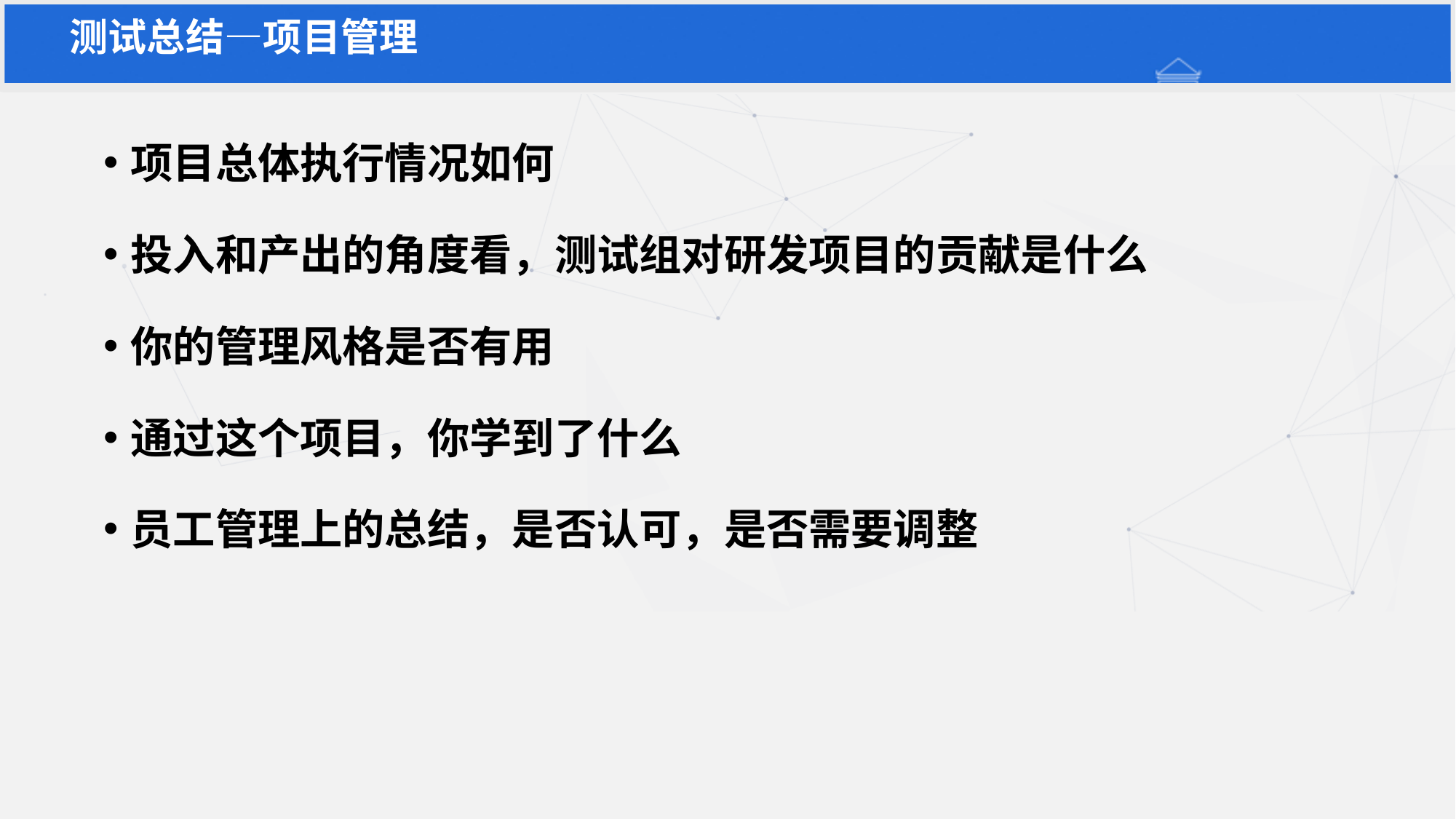

测试总结—项目管理
项目总体执行情况如何
投入和产出的角度看，测试组对研发项目的贡献是什么
你的管理风格是否有用
通过这个项目，你学到了什么
员工管理上的总结，是否认可，是否需要调整